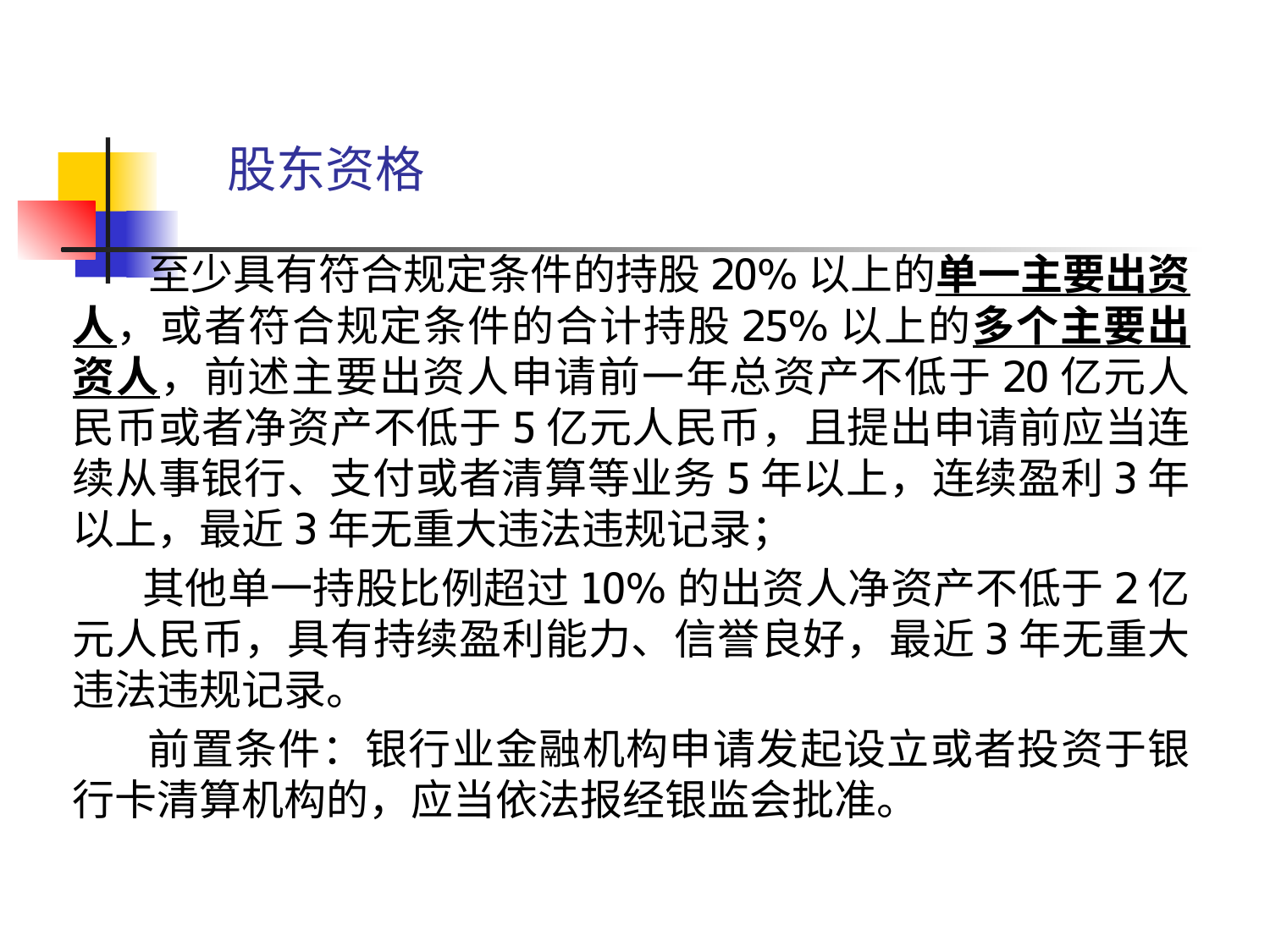

股东资格
      至少具有符合规定条件的持股20%以上的单一主要出资人，或者符合规定条件的合计持股25%以上的多个主要出资人，前述主要出资人申请前一年总资产不低于20亿元人民币或者净资产不低于5亿元人民币，且提出申请前应当连续从事银行、支付或者清算等业务5年以上，连续盈利3年以上，最近3年无重大违法违规记录；
      其他单一持股比例超过10%的出资人净资产不低于2亿元人民币，具有持续盈利能力、信誉良好，最近3年无重大违法违规记录。
      前置条件：银行业金融机构申请发起设立或者投资于银行卡清算机构的，应当依法报经银监会批准。